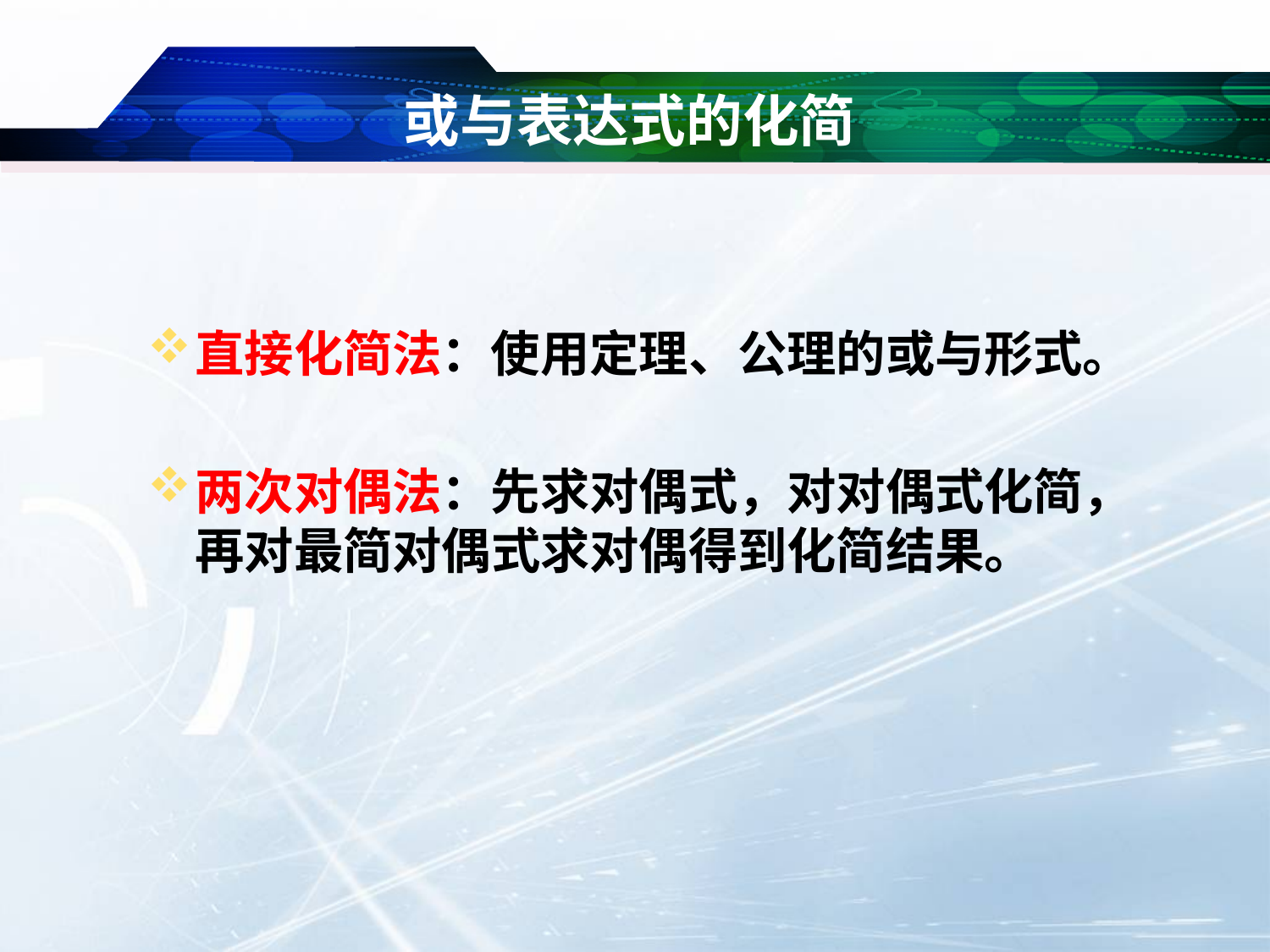

# 或与表达式的化简
直接化简法：使用定理、公理的或与形式。

两次对偶法：先求对偶式，对对偶式化简，再对最简对偶式求对偶得到化简结果。